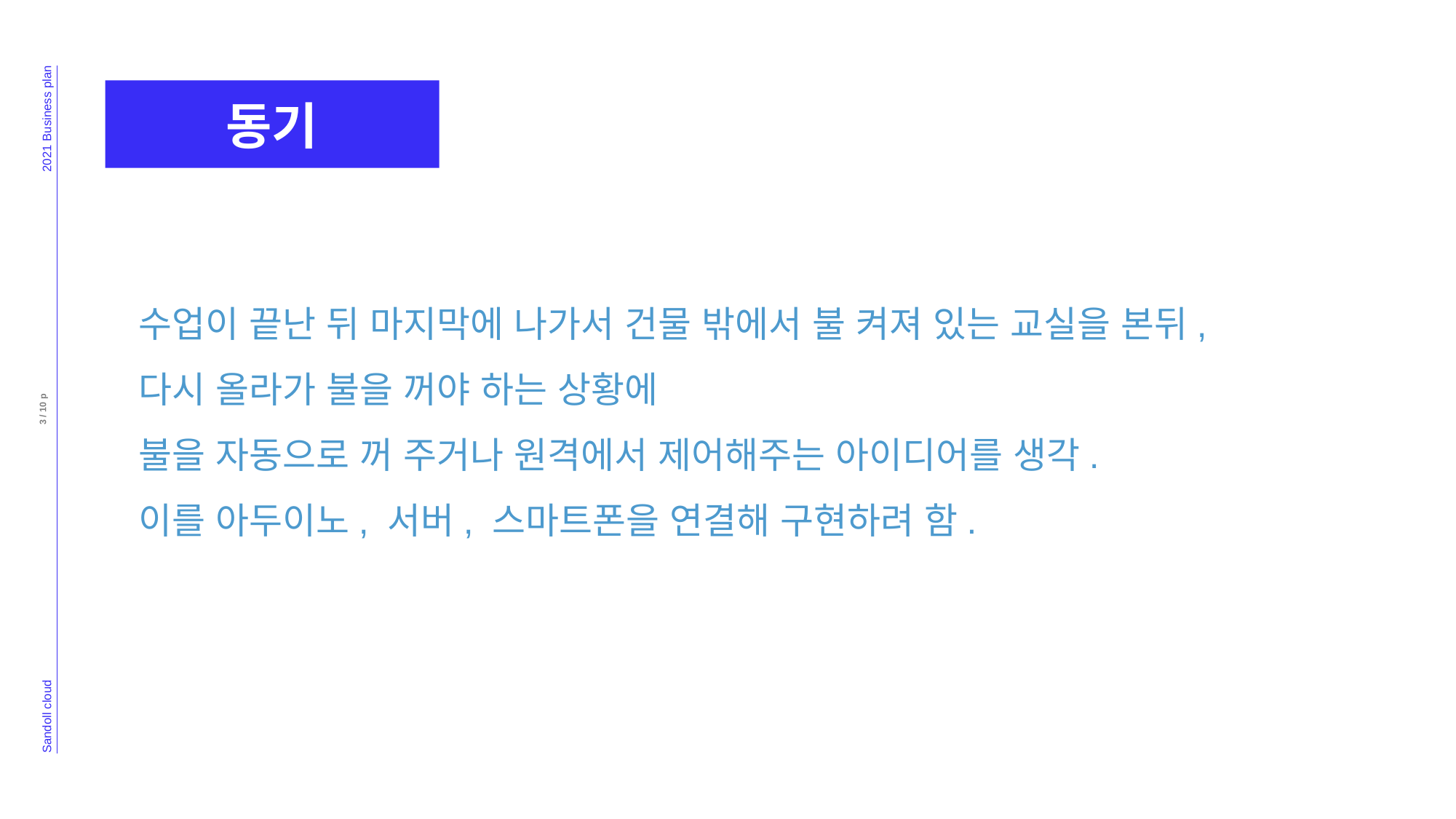

동기
수업이 끝난 뒤 마지막에 나가서 건물 밖에서 불 켜져 있는 교실을 본뒤,
다시 올라가 불을 꺼야 하는 상황에
불을 자동으로 꺼 주거나 원격에서 제어해주는 아이디어를 생각.
이를 아두이노, 서버, 스마트폰을 연결해 구현하려 함.
3 / 10 p